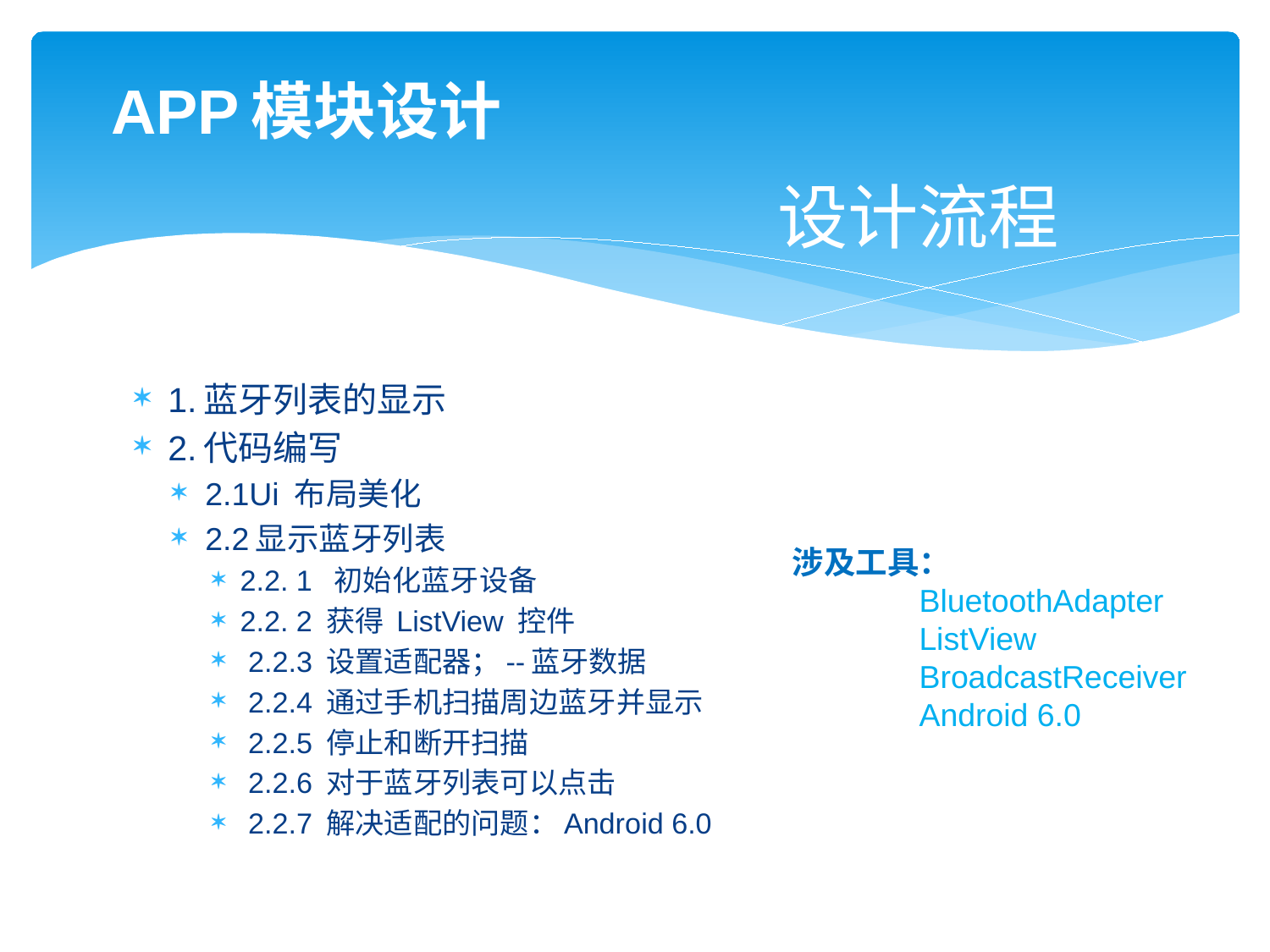

# APP模块设计
设计流程

1.蓝牙列表的显示
2.代码编写
2.1Ui 布局美化
2.2显示蓝牙列表
2.2. 1  初始化蓝牙设备
2.2. 2 获得 ListView 控件
 2.2.3 设置适配器；--蓝牙数据
 2.2.4 通过手机扫描周边蓝牙并显示
 2.2.5 停止和断开扫描
 2.2.6 对于蓝牙列表可以点击
 2.2.7 解决适配的问题：Android 6.0
涉及工具：
	BluetoothAdapter
	ListView
	BroadcastReceiver
	Android 6.0